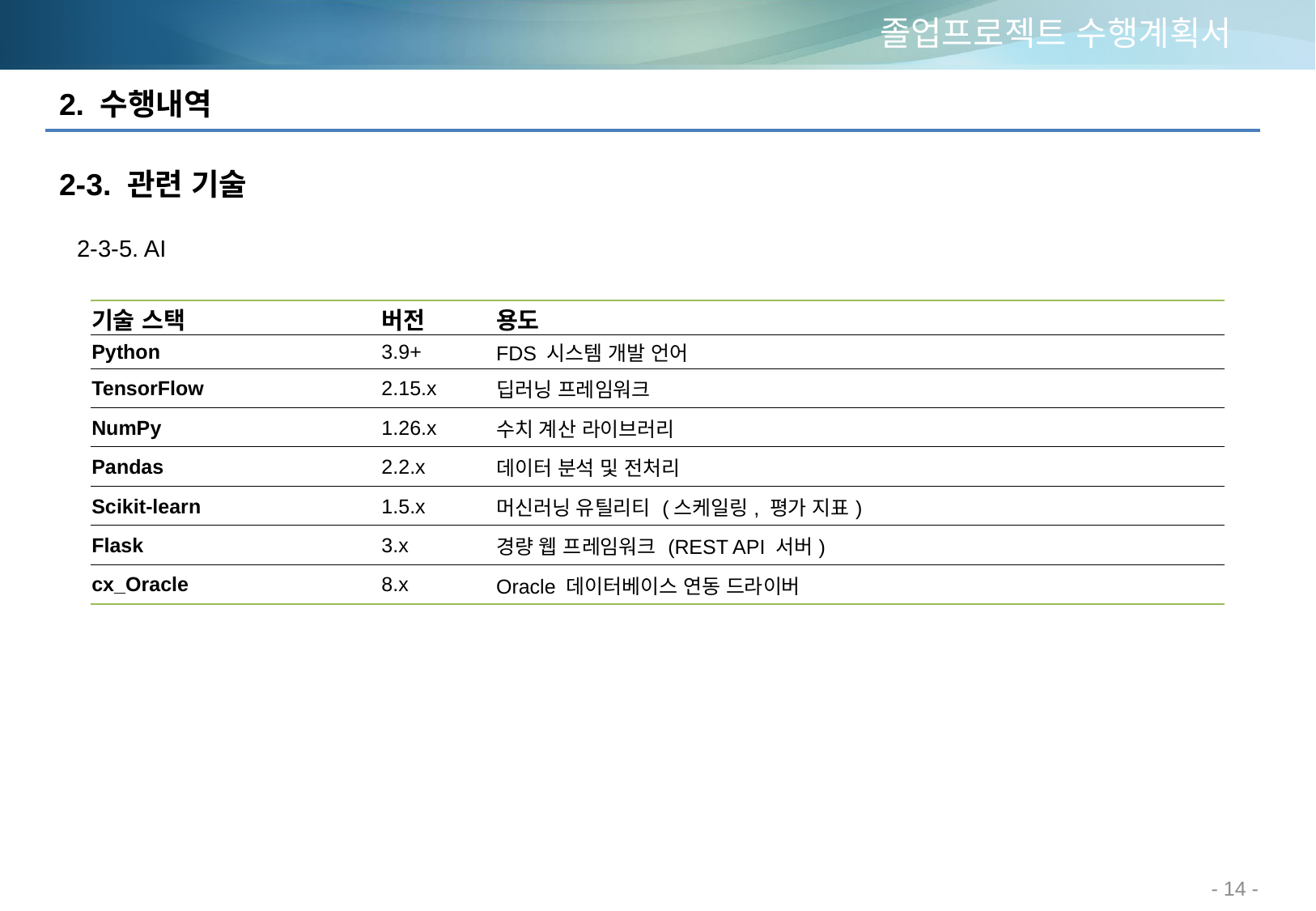

# 졸업프로젝트 수행계획서
2. 수행내역
2-3. 관련 기술
2-3-5. AI
| 기술 스택 | 버전 | 용도 |
| --- | --- | --- |
| Python | 3.9+ | FDS 시스템 개발 언어 |
| TensorFlow | 2.15.x | 딥러닝 프레임워크 |
| NumPy | 1.26.x | 수치 계산 라이브러리 |
| Pandas | 2.2.x | 데이터 분석 및 전처리 |
| Scikit-learn | 1.5.x | 머신러닝 유틸리티 (스케일링, 평가 지표) |
| Flask | 3.x | 경량 웹 프레임워크 (REST API 서버) |
| cx\_Oracle | 8.x | Oracle 데이터베이스 연동 드라이버 |